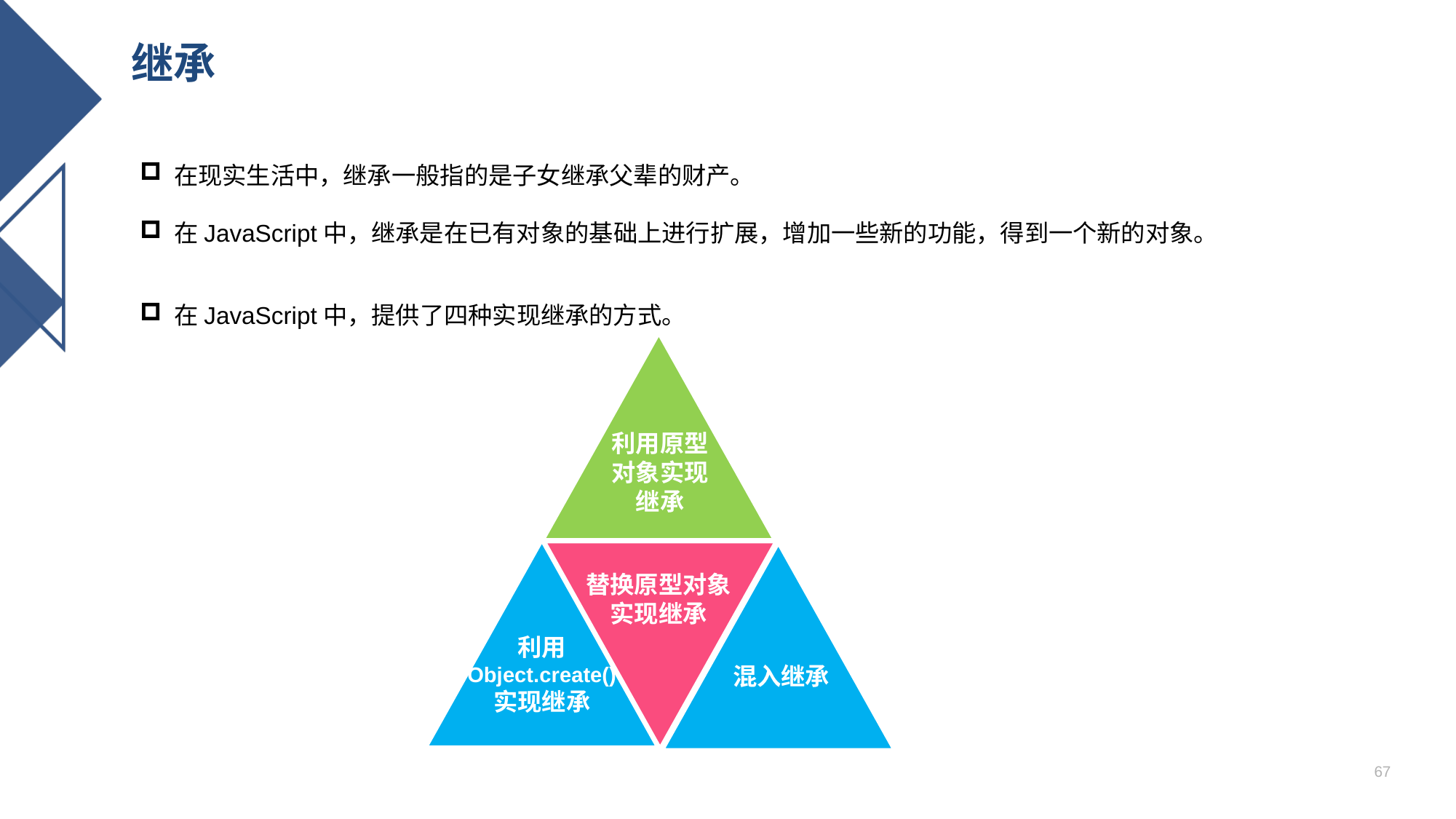

# 继承
在现实生活中，继承一般指的是子女继承父辈的财产。
在JavaScript中，继承是在已有对象的基础上进行扩展，增加一些新的功能，得到一个新的对象。
在JavaScript中，提供了四种实现继承的方式。

利用原型
对象实现
继承

利用
Object.create()
实现继承

替换原型对象
实现继承

混入继承
67